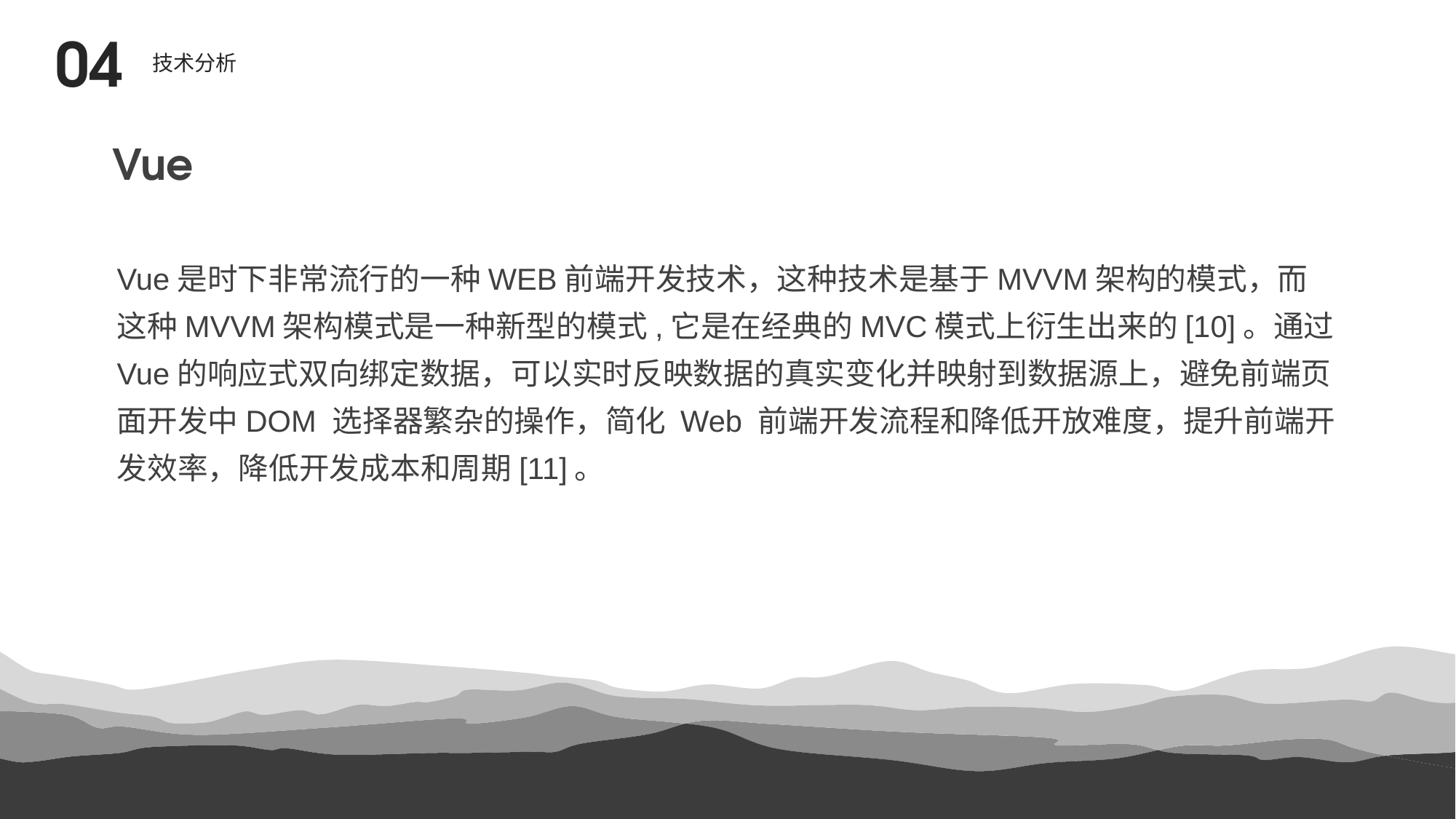

04
技术分析
Vue
Vue是时下非常流行的一种WEB前端开发技术，这种技术是基于MVVM架构的模式，而这种MVVM架构模式是一种新型的模式,它是在经典的MVC模式上衍生出来的[10]。通过 Vue的响应式双向绑定数据，可以实时反映数据的真实变化并映射到数据源上，避免前端页面开发中DOM 选择器繁杂的操作，简化 Web 前端开发流程和降低开放难度，提升前端开发效率，降低开发成本和周期[11]。